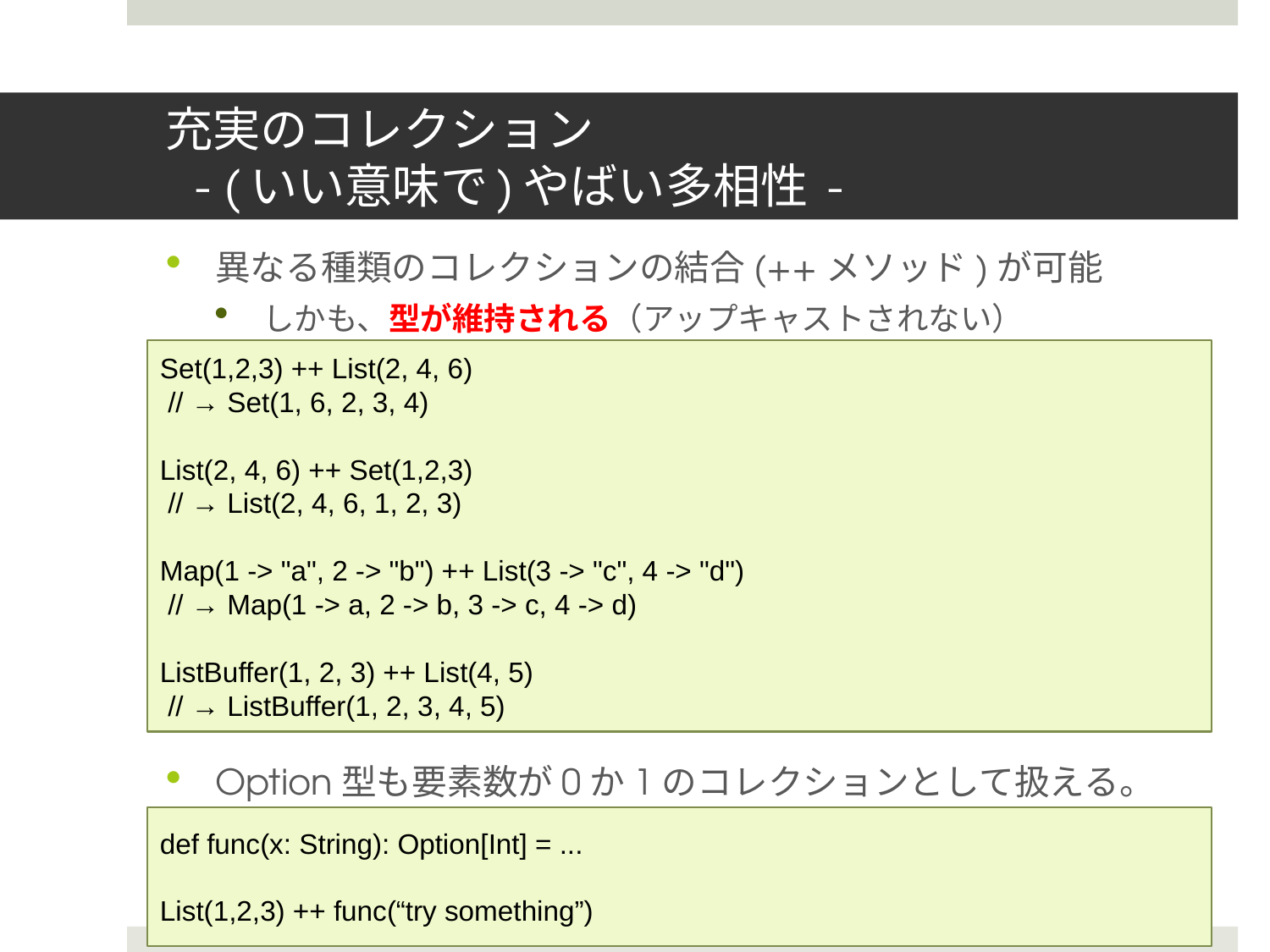

# 充実のコレクション - (いい意味で)やばい多相性 -
異なる種類のコレクションの結合(++メソッド)が可能
しかも、型が維持される（アップキャストされない）

Option型も要素数が0か1のコレクションとして扱える。
Set(1,2,3) ++ List(2, 4, 6)
 // → Set(1, 6, 2, 3, 4)

List(2, 4, 6) ++ Set(1,2,3)
 // → List(2, 4, 6, 1, 2, 3)

Map(1 -> "a", 2 -> "b") ++ List(3 -> "c", 4 -> "d")
 // → Map(1 -> a, 2 -> b, 3 -> c, 4 -> d)

ListBuffer(1, 2, 3) ++ List(4, 5)
 // → ListBuffer(1, 2, 3, 4, 5)
def func(x: String): Option[Int] = ...

List(1,2,3) ++ func(“try something”)